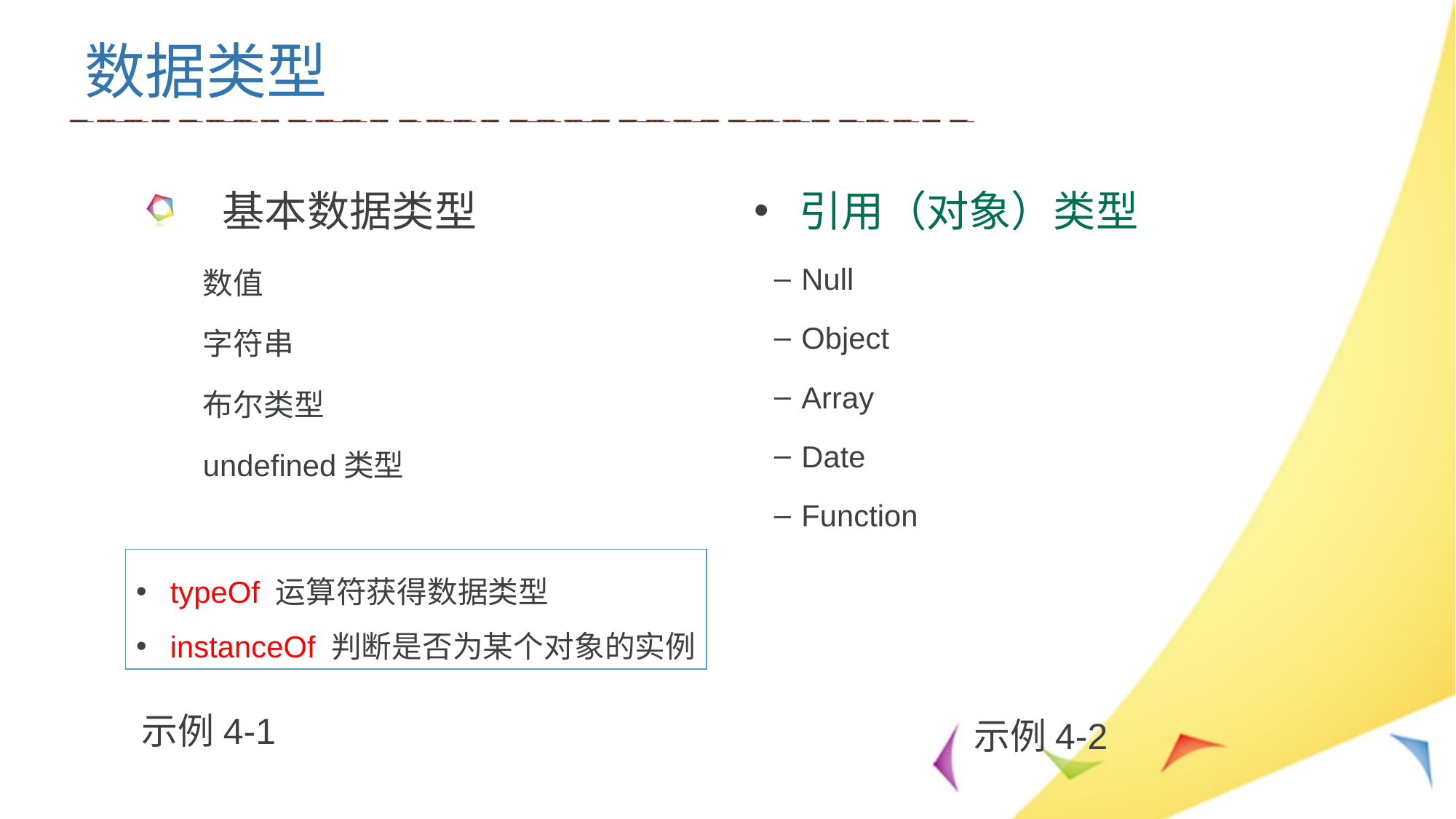

数据类型
 基本数据类型
数值
字符串
布尔类型
undefined类型

 引用（对象）类型
Null
Object
Array
Date
Function

 typeOf 运算符获得数据类型
 instanceOf 判断是否为某个对象的实例
示例4-1
示例4-2